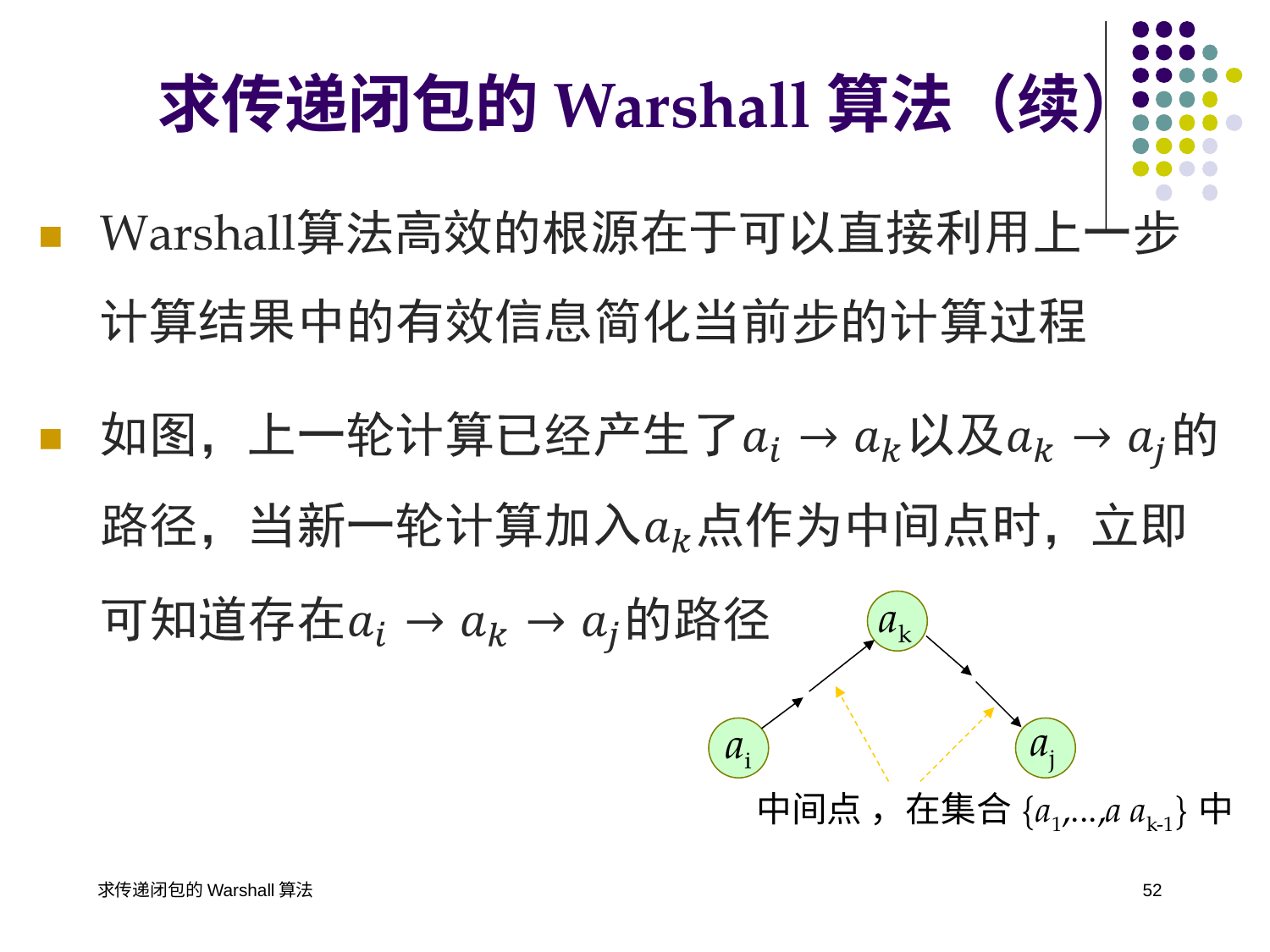

# 求传递闭包的Warshall算法（续）

ak

aj
ai

中间点 ，在集合{a1,...,a ak-1}中
求传递闭包的Warshall算法
52